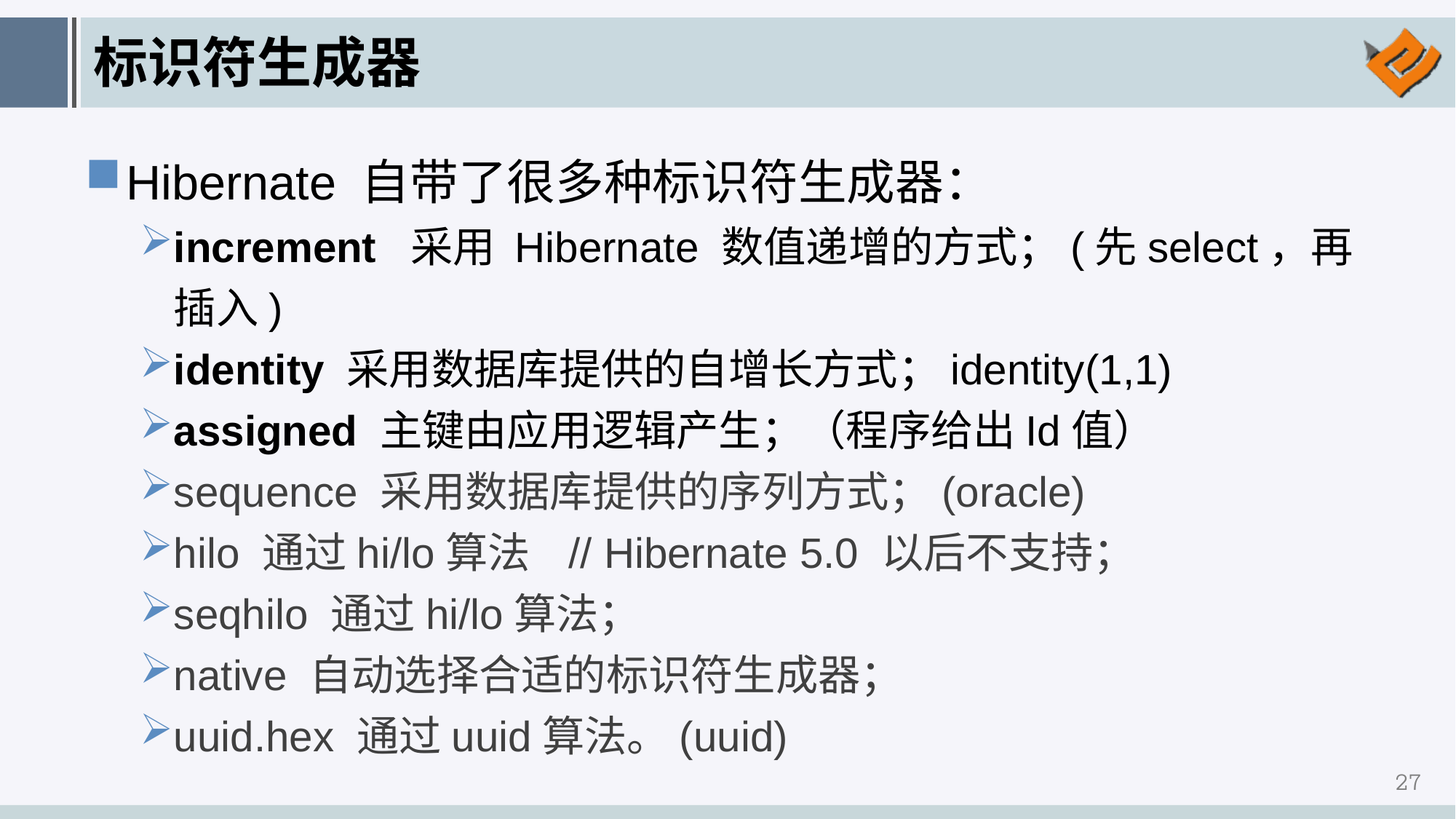

# 标识符生成器
Hibernate 自带了很多种标识符生成器：
increment  采用 Hibernate 数值递增的方式；(先select，再插入)
identity 采用数据库提供的自增长方式；identity(1,1)
assigned 主键由应用逻辑产生；（程序给出Id值）
sequence 采用数据库提供的序列方式；(oracle)
hilo 通过hi/lo算法   // Hibernate 5.0 以后不支持；
seqhilo 通过hi/lo算法；
native 自动选择合适的标识符生成器；
uuid.hex 通过uuid算法。(uuid)